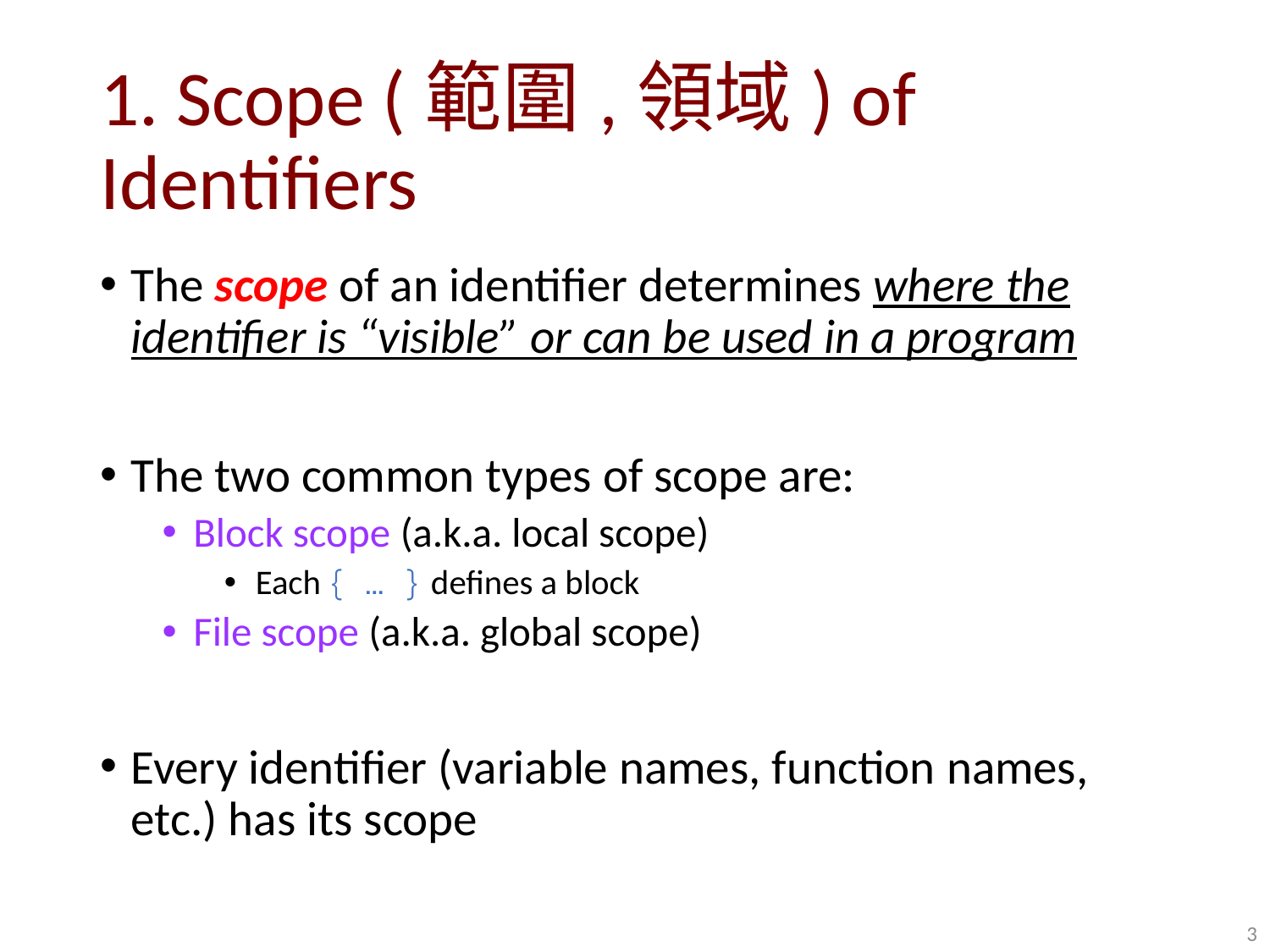

# 1. Scope (範圍,領域) of Identifiers
The scope of an identifier determines where the identifier is “visible” or can be used in a program

The two common types of scope are:
Block scope (a.k.a. local scope)
Each { … } defines a block
File scope (a.k.a. global scope)

Every identifier (variable names, function names, etc.) has its scope
3